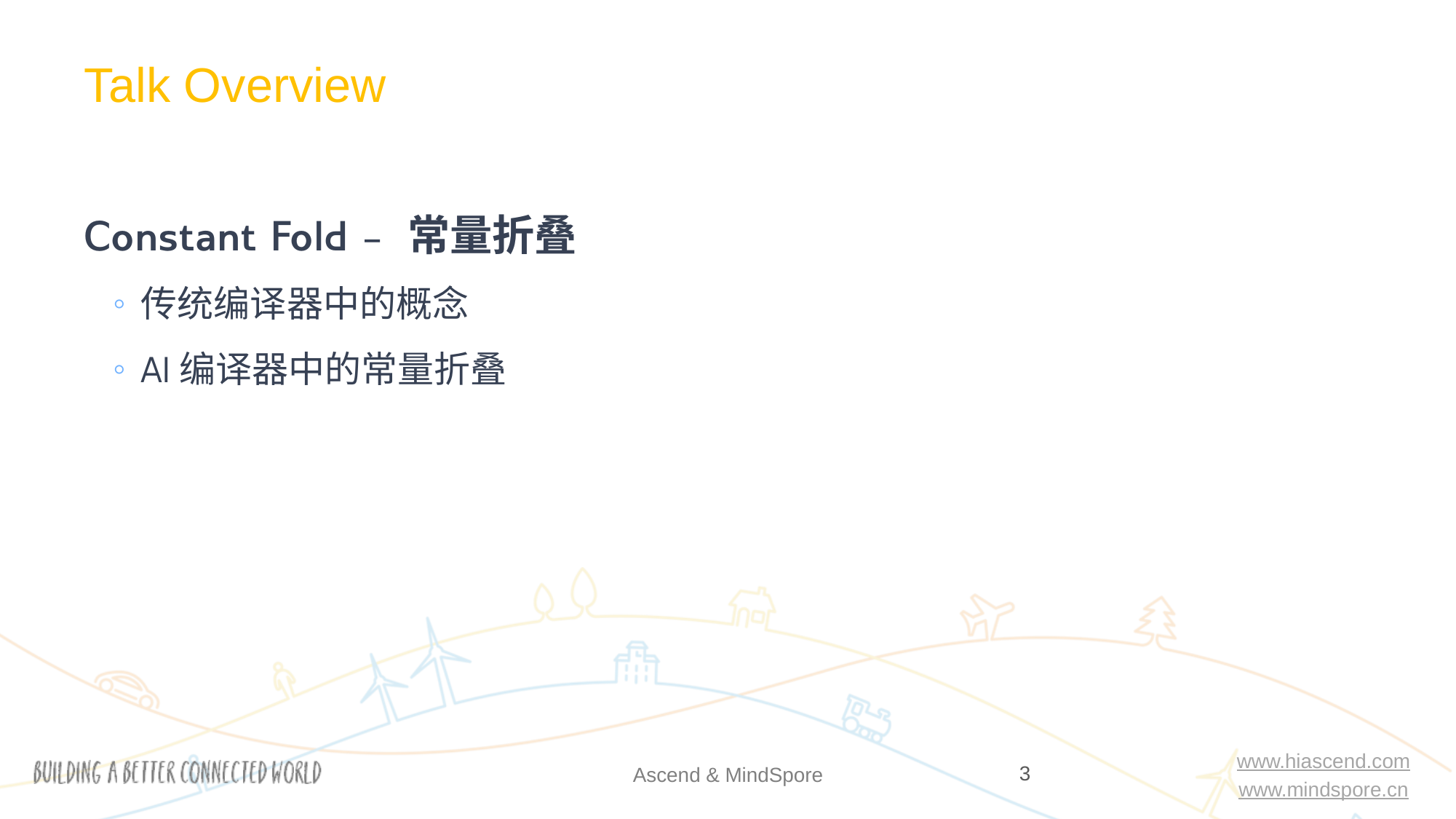

Talk Overview
Constant Fold – 常量折叠
传统编译器中的概念
AI编译器中的常量折叠